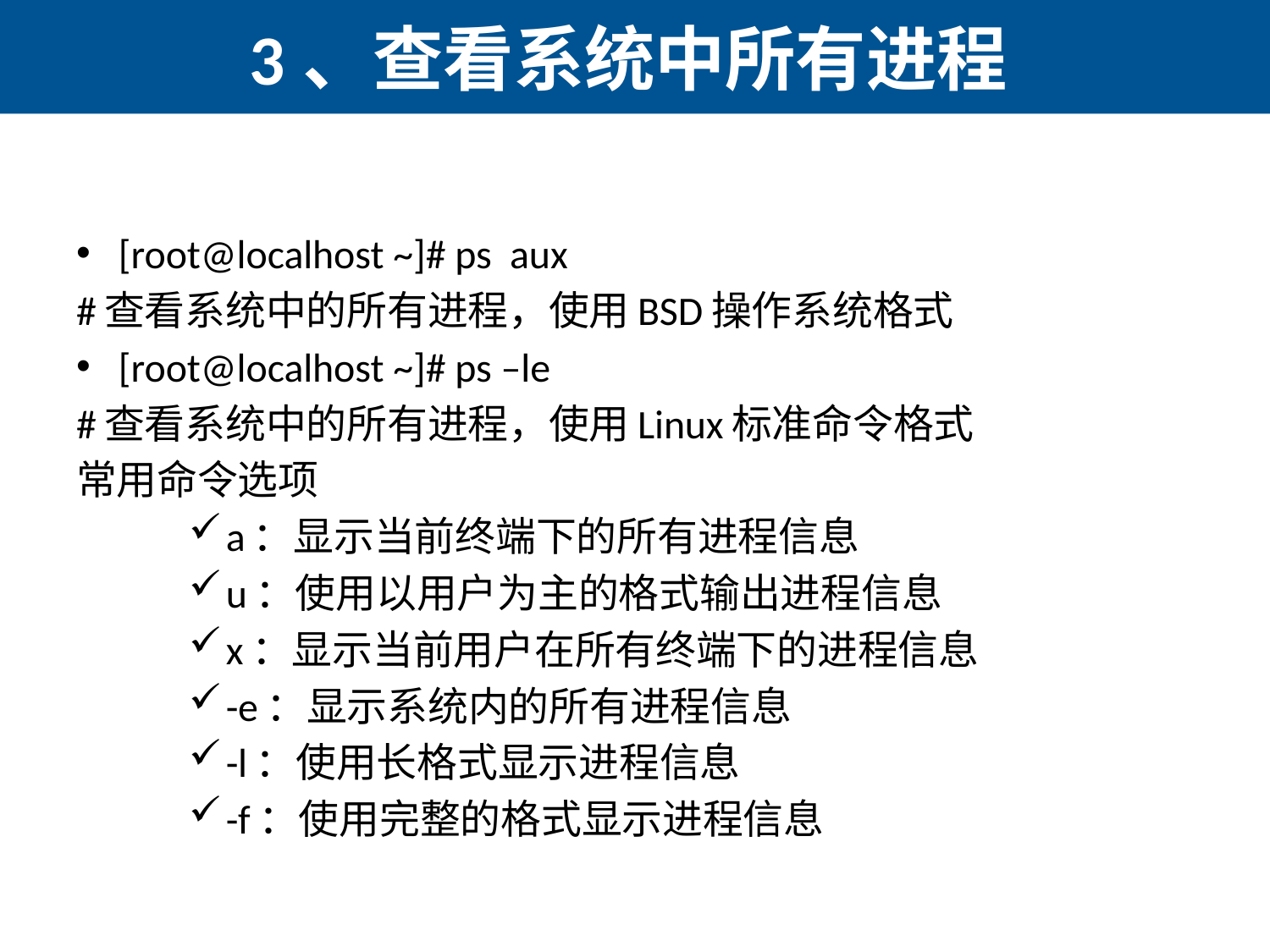

# 3、查看系统中所有进程
[root@localhost ~]# ps  aux
#查看系统中的所有进程，使用BSD操作系统格式
[root@localhost ~]# ps –le
#查看系统中的所有进程，使用Linux标准命令格式
常用命令选项
 a：显示当前终端下的所有进程信息
 u：使用以用户为主的格式输出进程信息
 x：显示当前用户在所有终端下的进程信息
 -e：显示系统内的所有进程信息
 -l：使用长格式显示进程信息
 -f：使用完整的格式显示进程信息